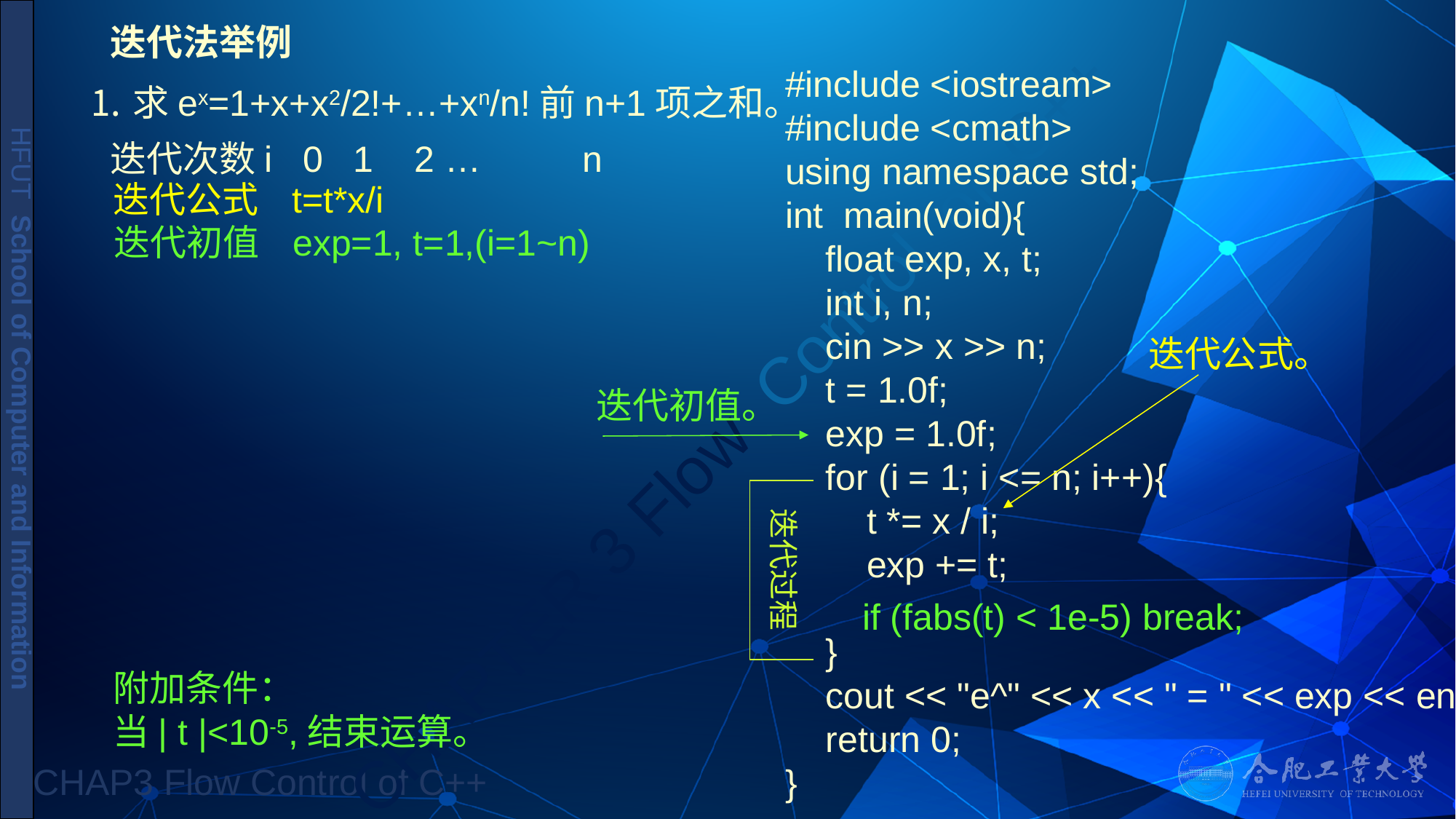

# 迭代法举例
#include <iostream>
#include <cmath>
using namespace std;
int  main(void){
    float exp, x, t;
    int i, n;
    cin >> x >> n;
    t = 1.0f;
    exp = 1.0f;
    for (i = 1; i <= n; i++){
        t *= x / i;
        exp += t;

    }
    cout << "e^" << x << " = " << exp << endl;
    return 0;
}
⒈求ex=1+x+x2/2!+…+xn/n!前n+1项之和。
迭代次数i   0   1    2 …          n
迭代公式   t=t*x/i
迭代初值   exp=1, t=1,(i=1~n)
迭代公式。
迭代初值。

迭代过程
if (fabs(t) < 1e-5) break;
附加条件：
当| t |<10-5,结束运算。